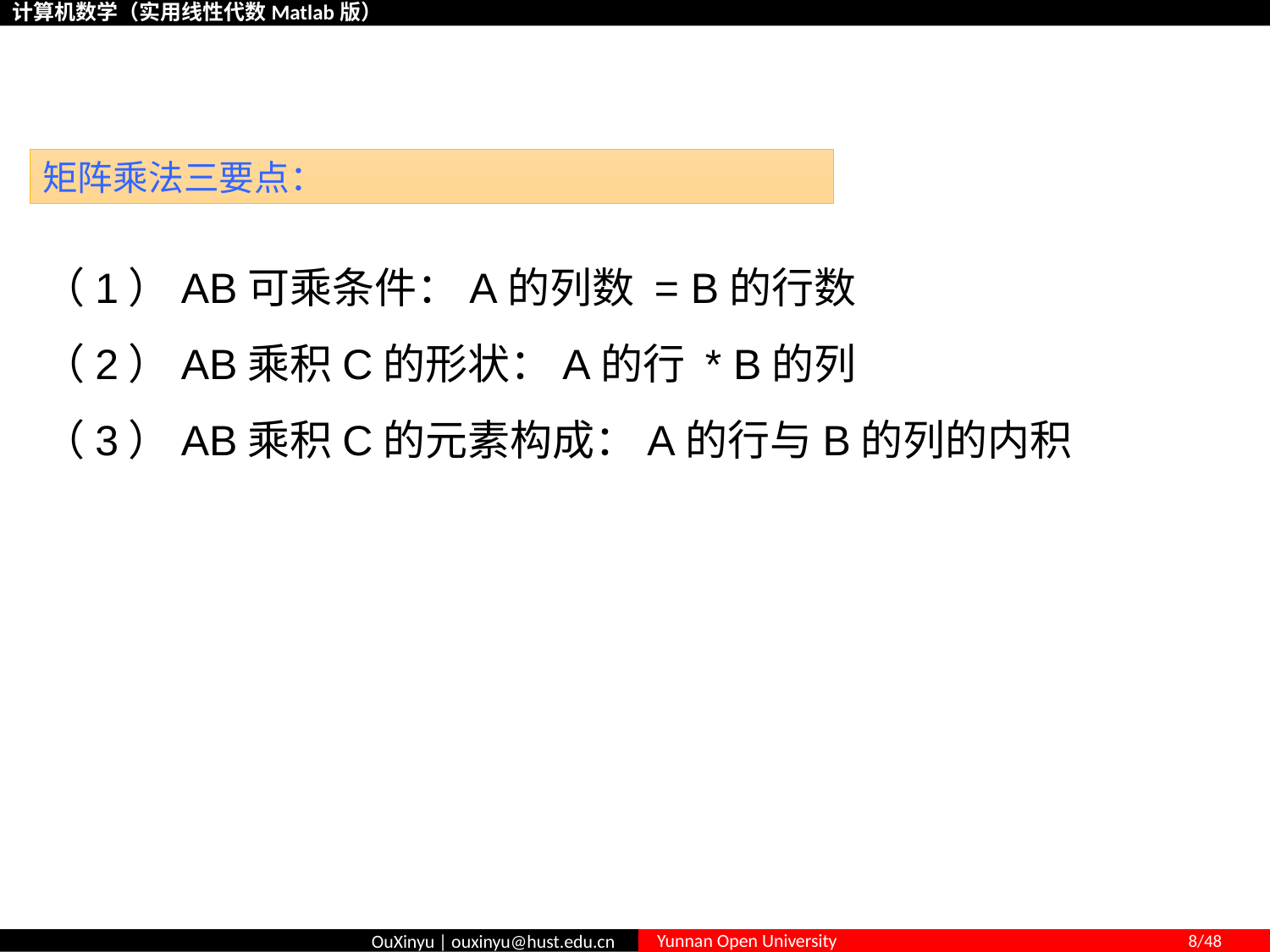

# 2.1.3 矩阵的乘法
矩阵乘法三要点：
（1）AB可乘条件：A的列数 = B的行数
（2）AB乘积C的形状：A的行 * B的列
（3）AB乘积C的元素构成：A的行与B的列的内积